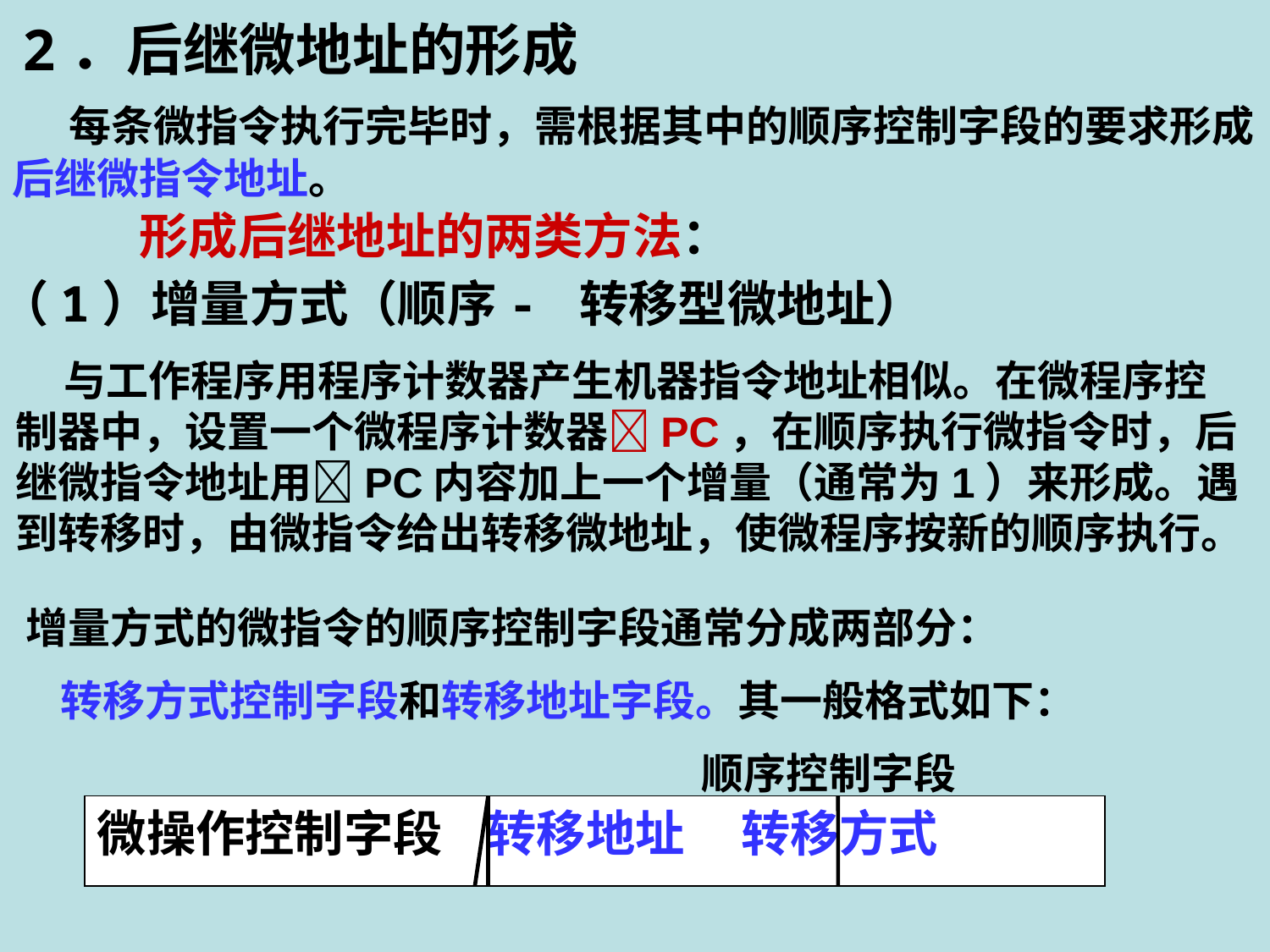

2．后继微地址的形成
    每条微指令执行完毕时，需根据其中的顺序控制字段的要求形成后继微指令地址。
	形成后继地址的两类方法：
（1）增量方式（顺序- 转移型微地址）
    与工作程序用程序计数器产生机器指令地址相似。在微程序控制器中，设置一个微程序计数器μPC，在顺序执行微指令时，后继微指令地址用μPC内容加上一个增量（通常为1）来形成。遇到转移时，由微指令给出转移微地址，使微程序按新的顺序执行。
 增量方式的微指令的顺序控制字段通常分成两部分：
     转移方式控制字段和转移地址字段。其一般格式如下：
顺序控制字段
微操作控制字段    转移地址     转移方式